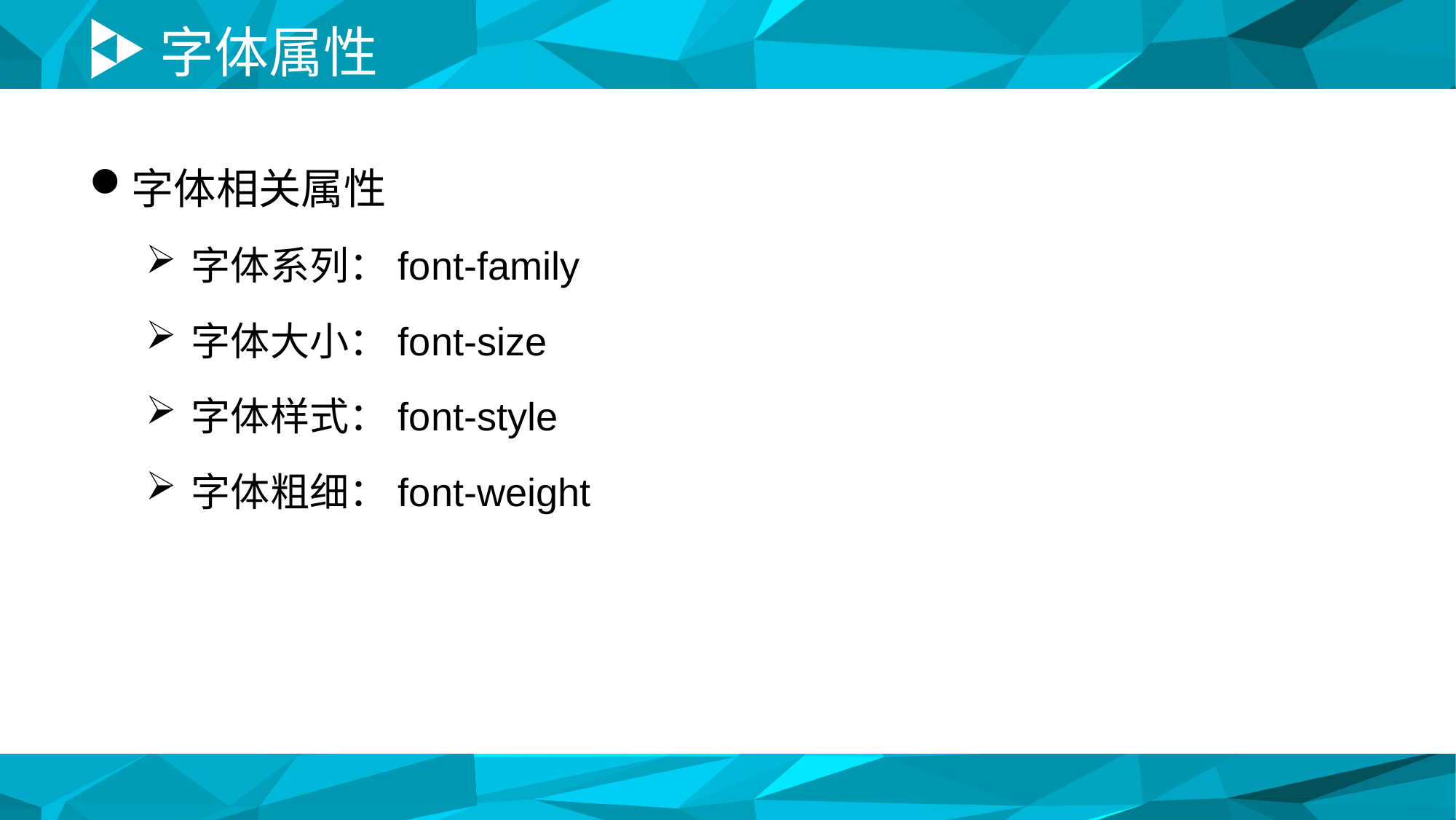

# 字体属性
字体相关属性
字体系列：font-family
字体大小：font-size
字体样式：font-style
字体粗细：font-weight